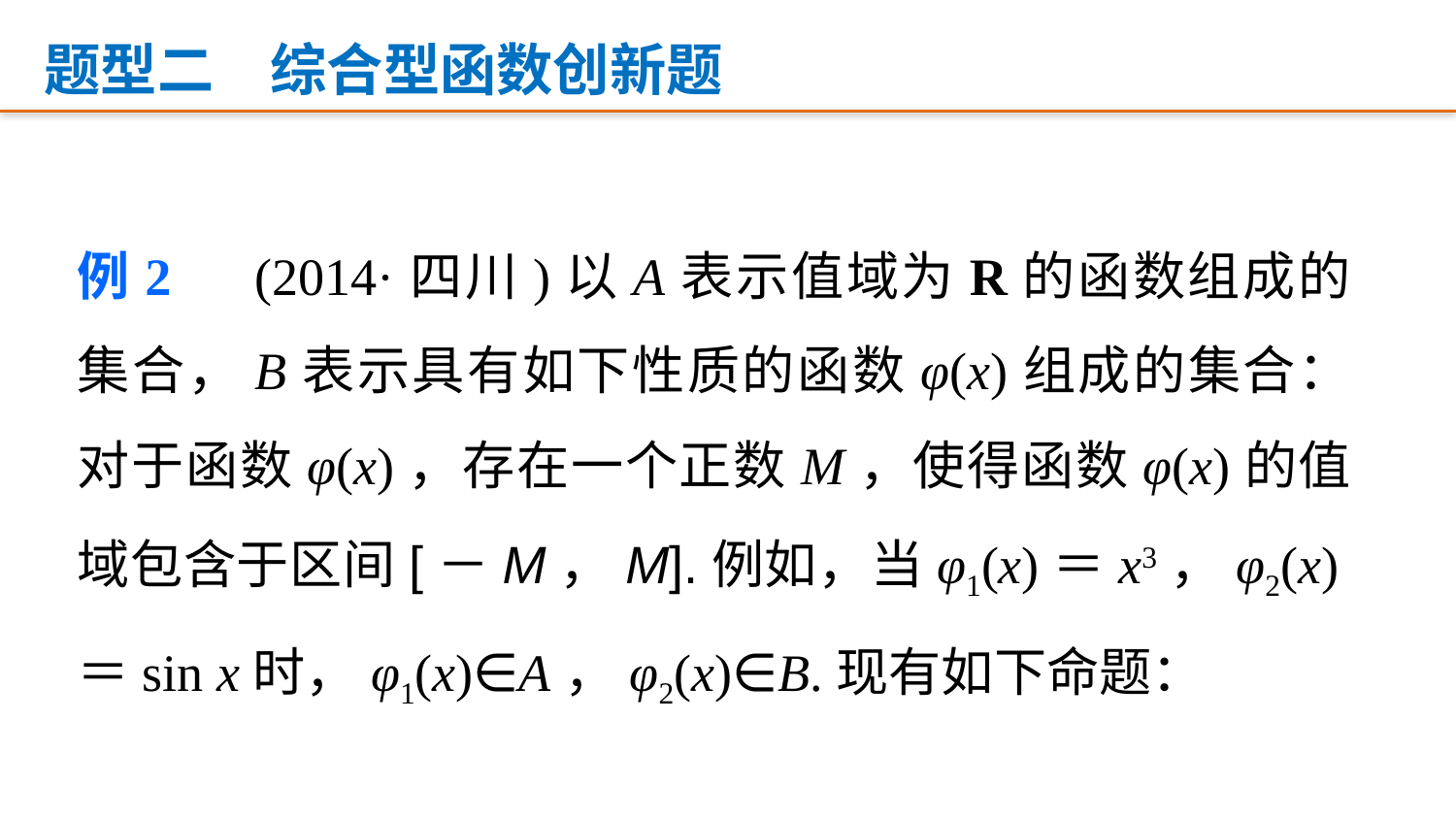

题型二　综合型函数创新题
例2　(2014·四川)以A表示值域为R的函数组成的集合，B表示具有如下性质的函数φ(x)组成的集合：对于函数φ(x)，存在一个正数M，使得函数φ(x)的值域包含于区间[－M，M].例如，当φ1(x)＝x3，φ2(x)＝sin x时，φ1(x)∈A，φ2(x)∈B.现有如下命题：